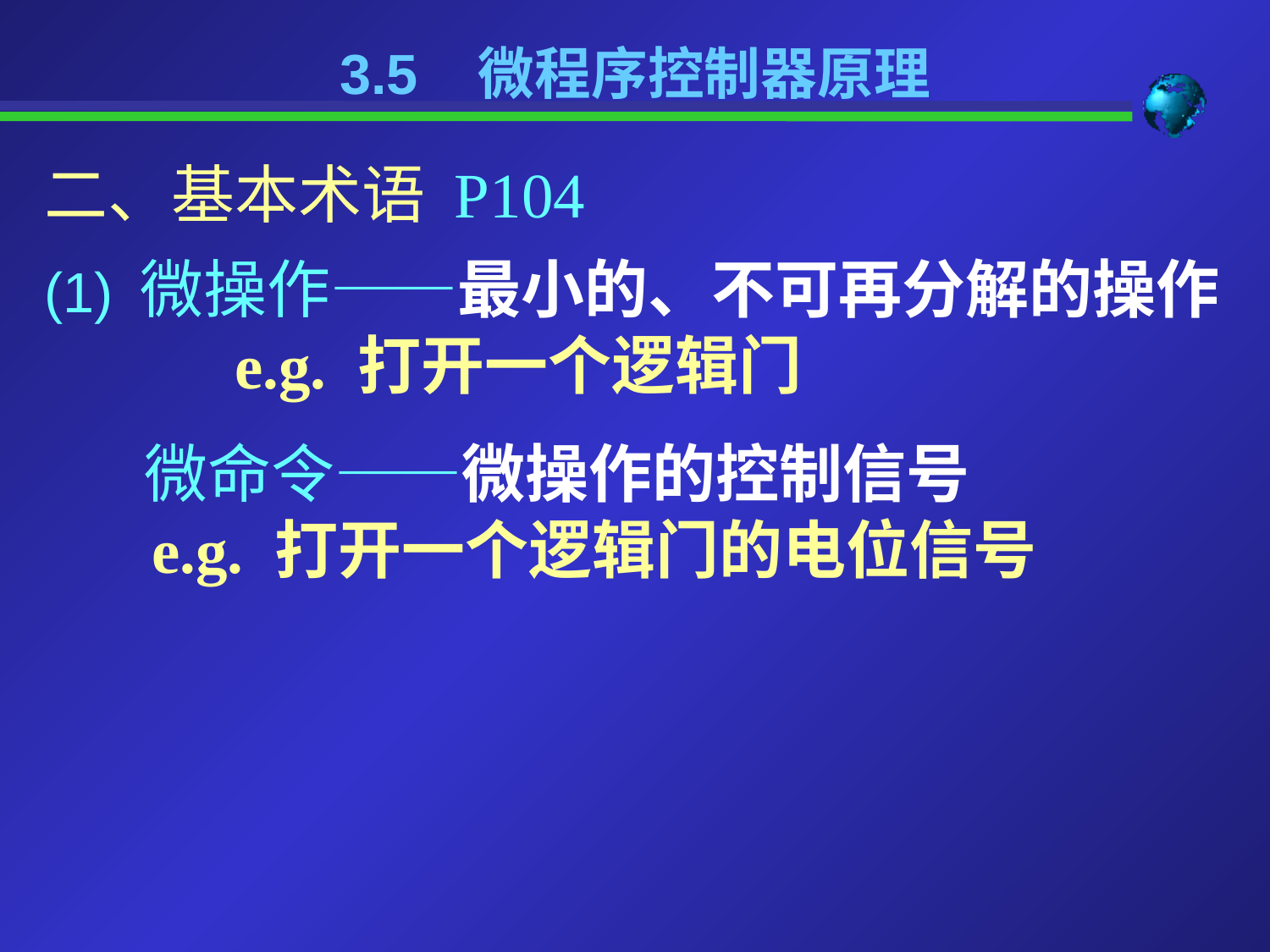

3.5   微程序控制器原理
二、基本术语 P104
 微操作——最小的、不可再分解的操作
	e.g. 打开一个逻辑门
      微命令——微操作的控制信号
  e.g. 打开一个逻辑门的电位信号
65